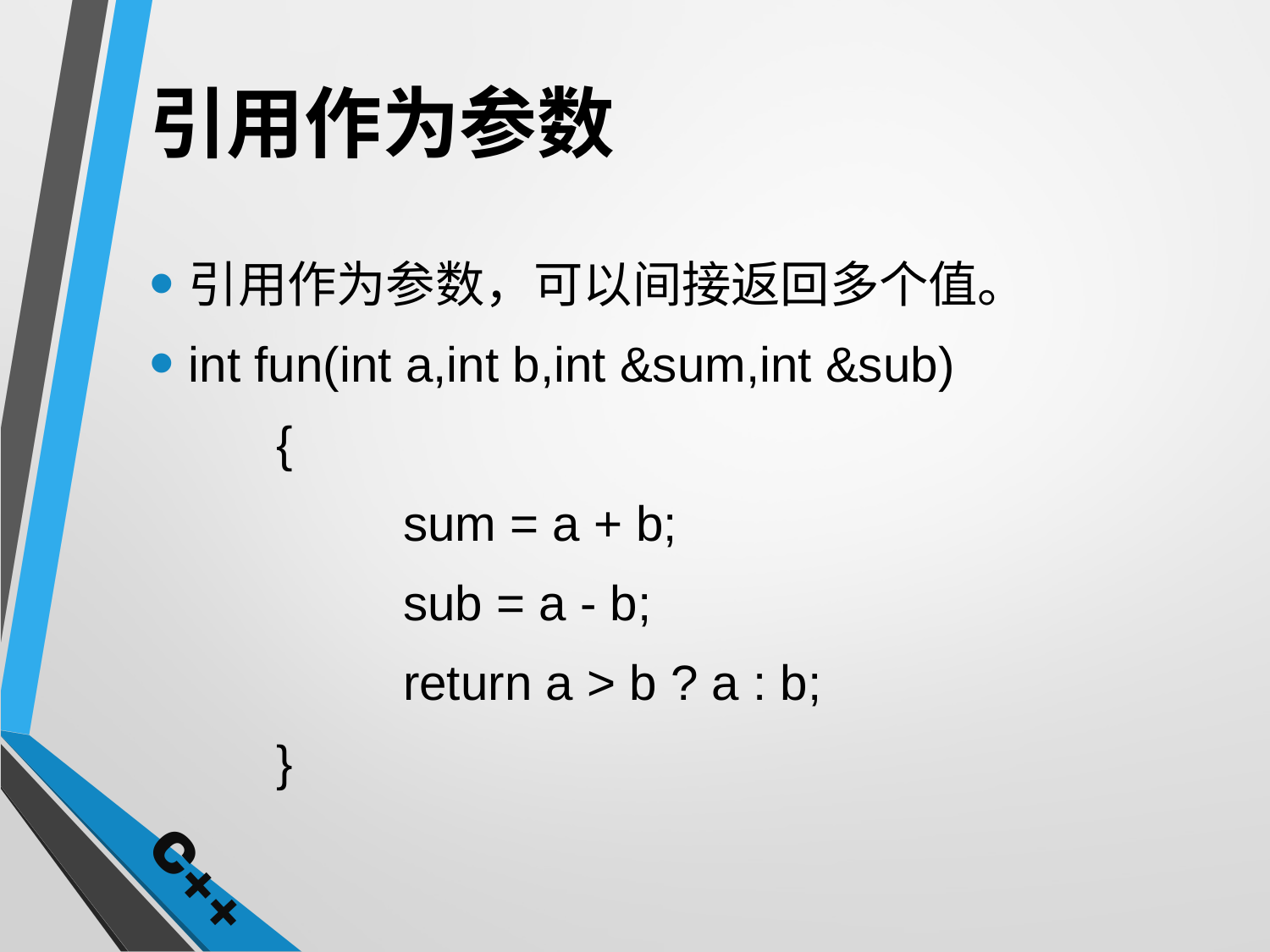

# 引用作为参数
引用作为参数，可以间接返回多个值。
int fun(int a,int b,int &sum,int &sub)
	{
		sum = a + b;
		sub = a - b;
		return a > b ? a : b;
	}